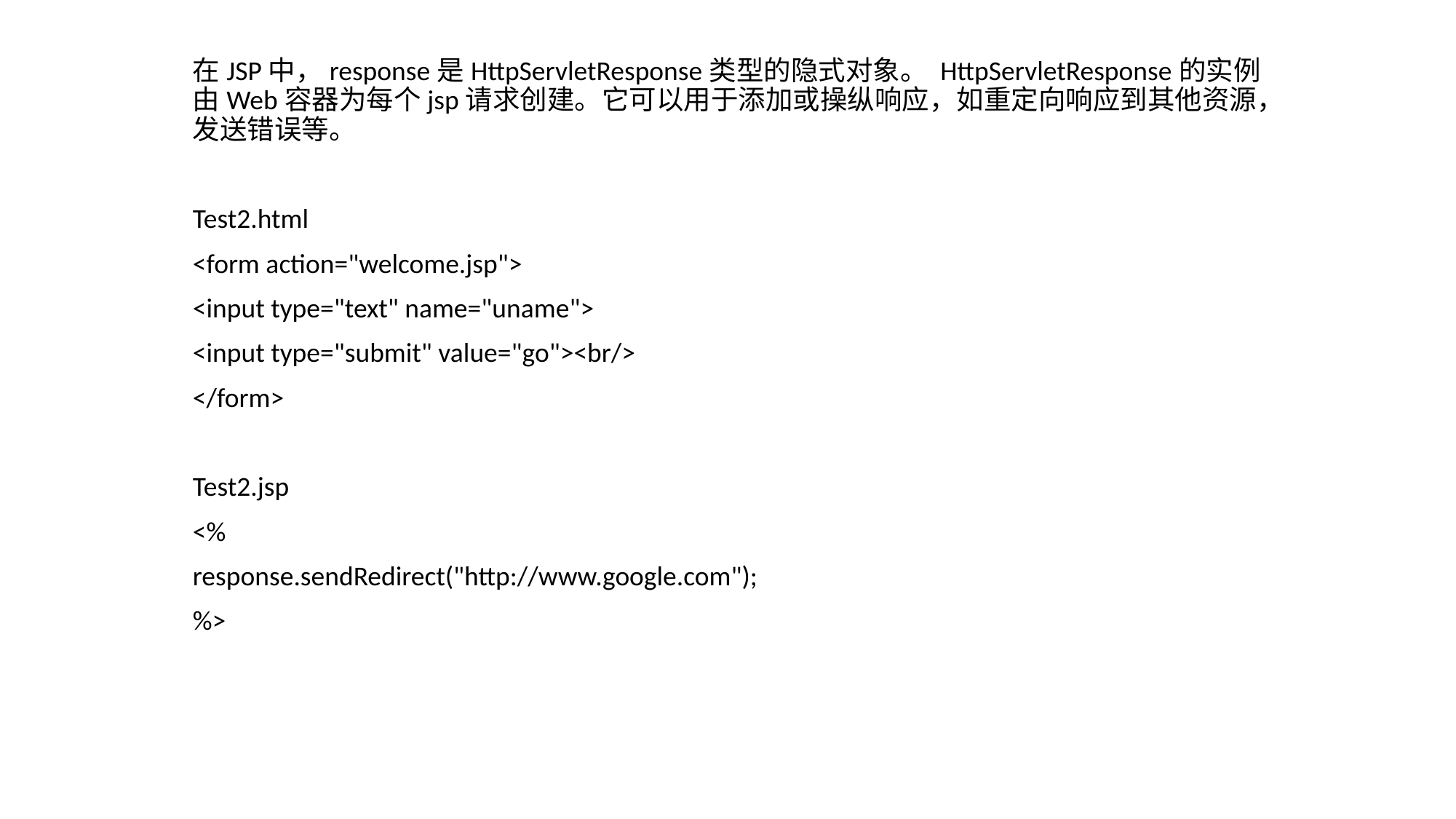

在JSP中，response是HttpServletResponse类型的隐式对象。 HttpServletResponse的实例由Web容器为每个jsp请求创建。它可以用于添加或操纵响应，如重定向响应到其他资源，发送错误等。

Test2.html
<form action="welcome.jsp">
<input type="text" name="uname">
<input type="submit" value="go"><br/>
</form>

Test2.jsp
<%
response.sendRedirect("http://www.google.com");
%>